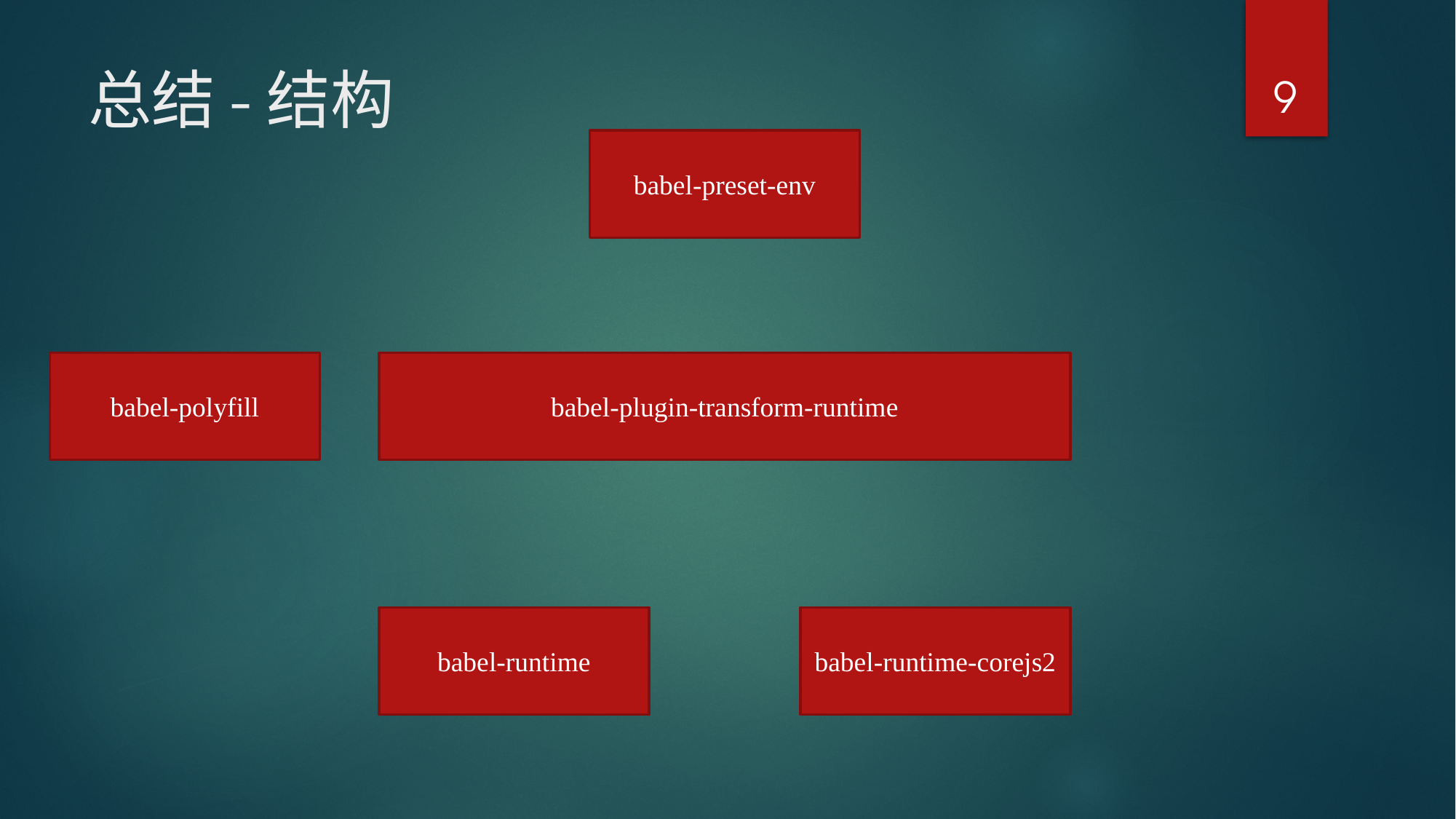

9
# 总结-结构
babel-preset-env
babel-polyfill
babel-plugin-transform-runtime
babel-runtime
babel-runtime-corejs2